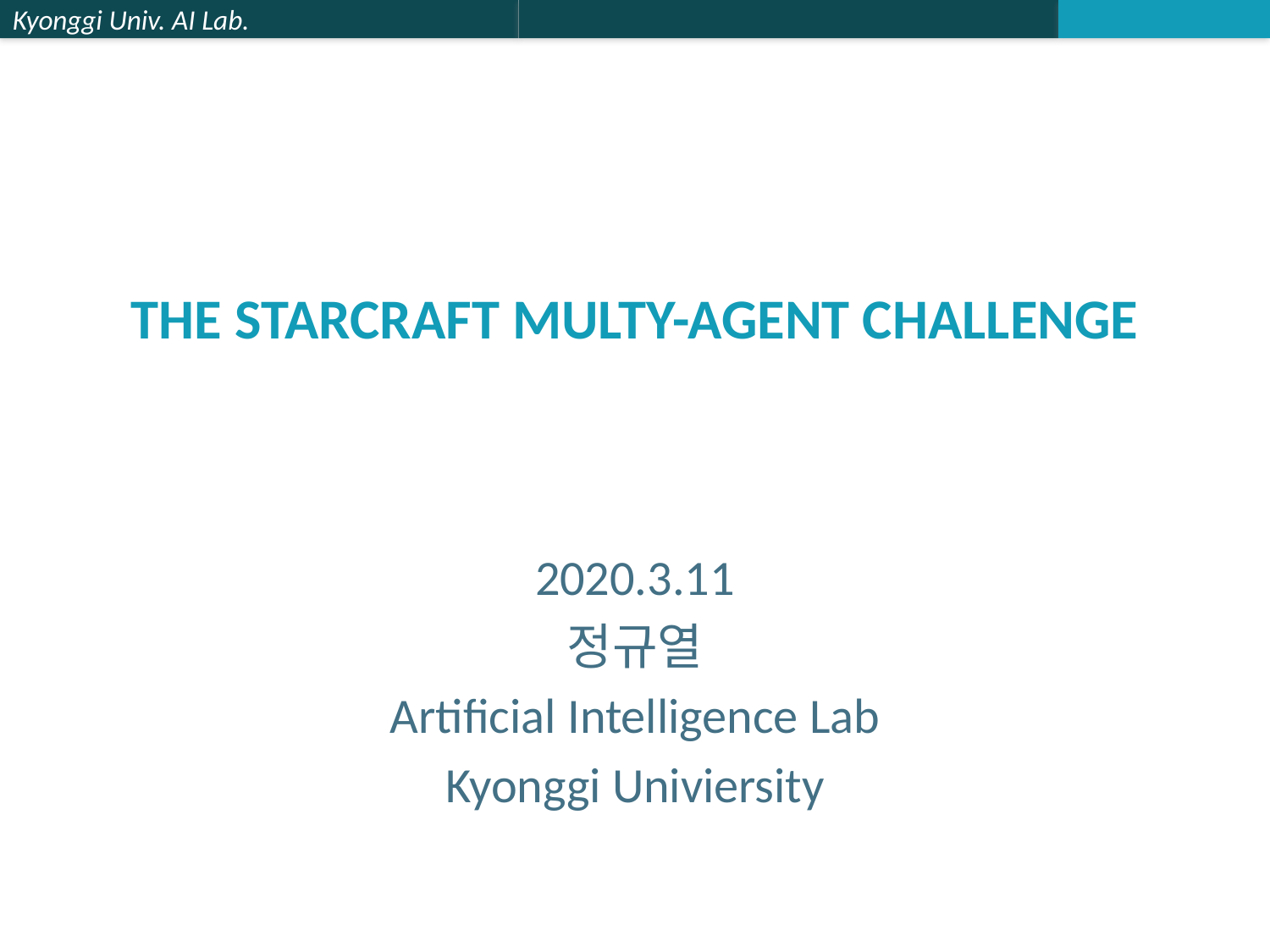

# The StarCraft Multy-Agent Challenge
2020.3.11
정규열
Artificial Intelligence Lab
Kyonggi Univiersity